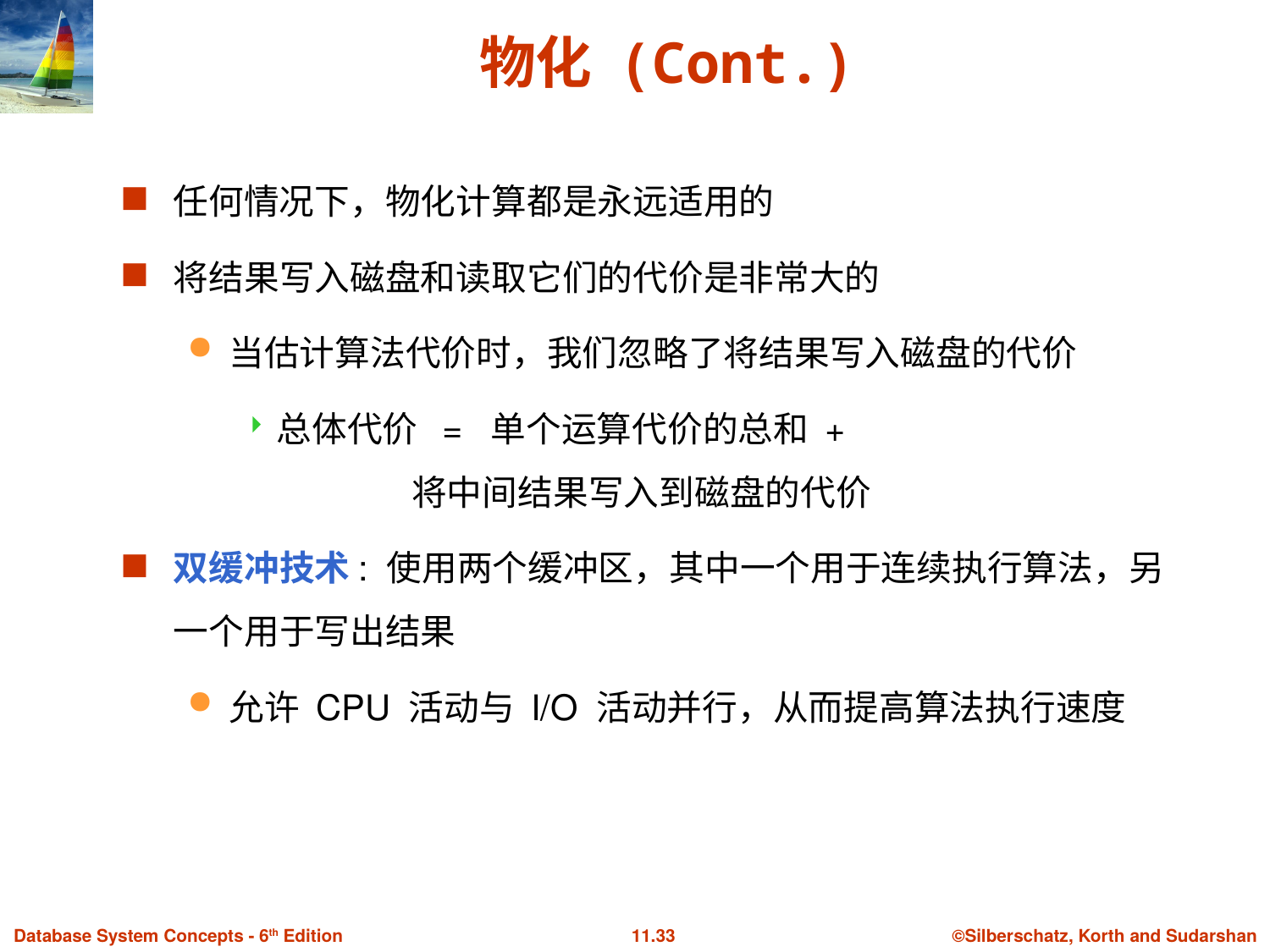

# 物化 (Cont.)
任何情况下，物化计算都是永远适用的
将结果写入磁盘和读取它们的代价是非常大的
当估计算法代价时，我们忽略了将结果写入磁盘的代价
总体代价  =  单个运算代价的总和 +
             将中间结果写入到磁盘的代价
双缓冲技术: 使用两个缓冲区，其中一个用于连续执行算法，另一个用于写出结果
允许 CPU 活动与 I/O 活动并行，从而提高算法执行速度